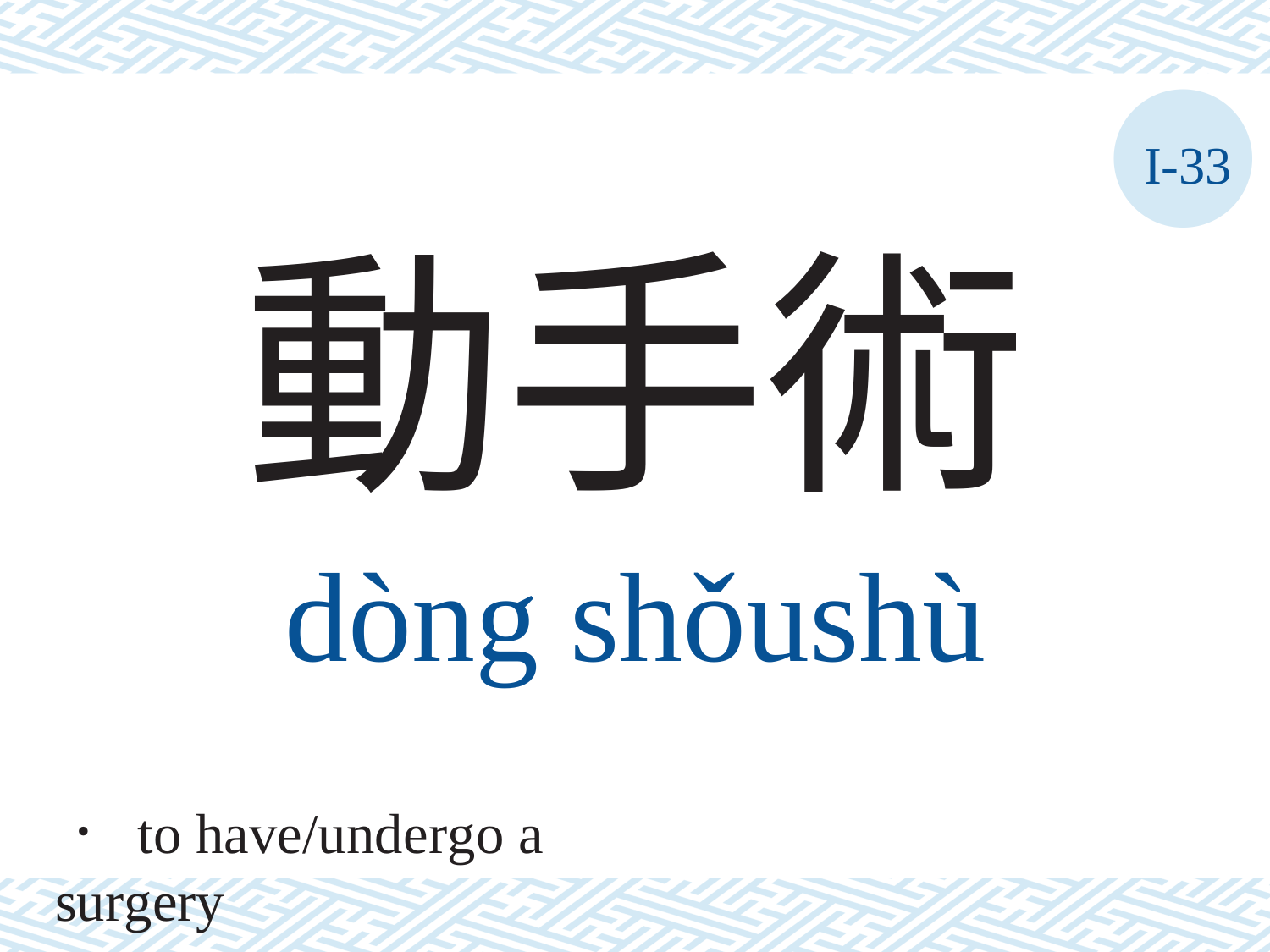

I-33
動手術
dòng	shǒushù
． to have/undergo a surgery